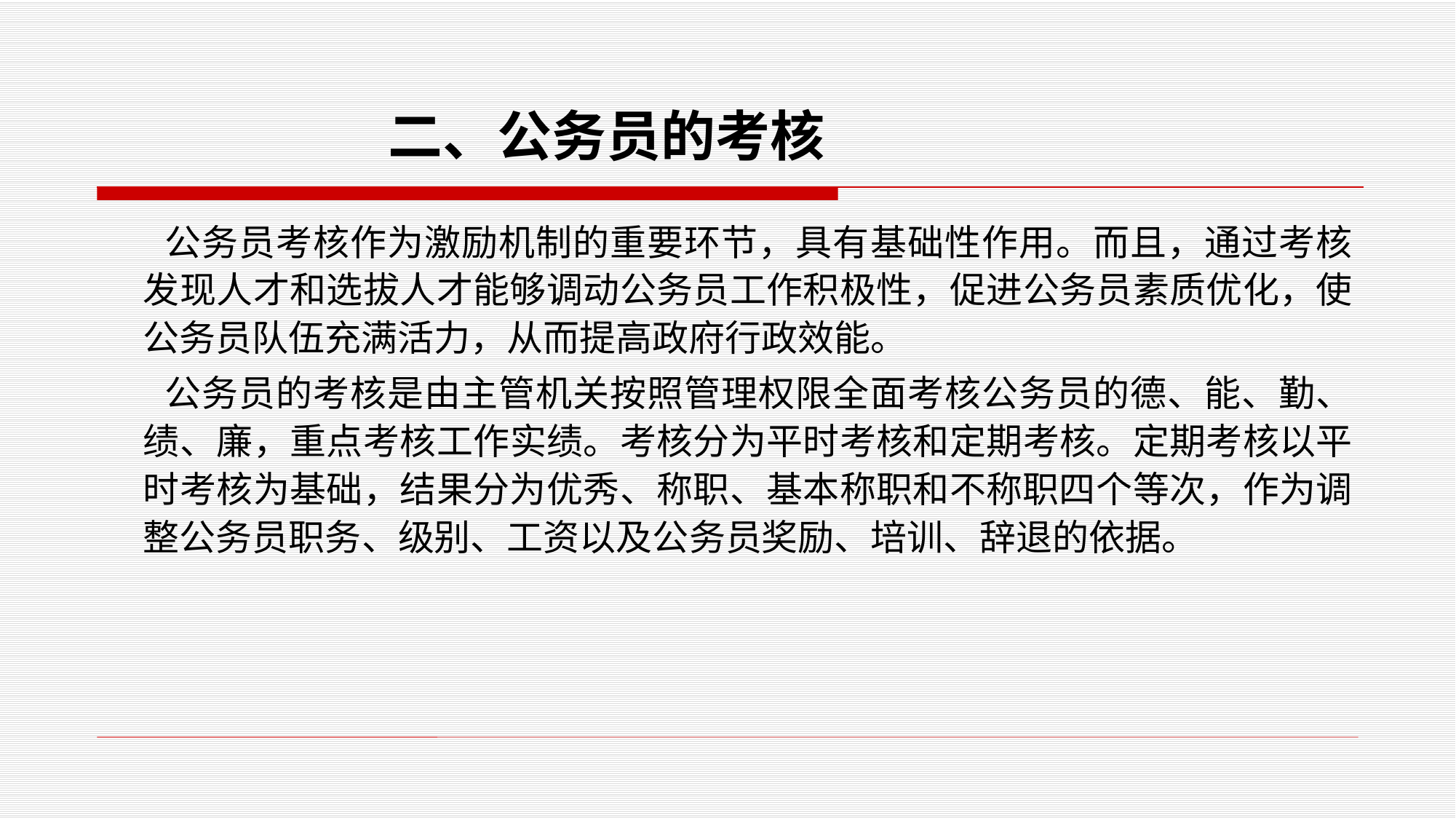

#
二、公务员的考核
      公务员考核作为激励机制的重要环节，具有基础性作用。而且，通过考核发现人才和选拔人才能够调动公务员工作积极性，促进公务员素质优化，使公务员队伍充满活力，从而提高政府行政效能。
      公务员的考核是由主管机关按照管理权限全面考核公务员的德、能、勤、绩、廉，重点考核工作实绩。考核分为平时考核和定期考核。定期考核以平时考核为基础，结果分为优秀、称职、基本称职和不称职四个等次，作为调整公务员职务、级别、工资以及公务员奖励、培训、辞退的依据。